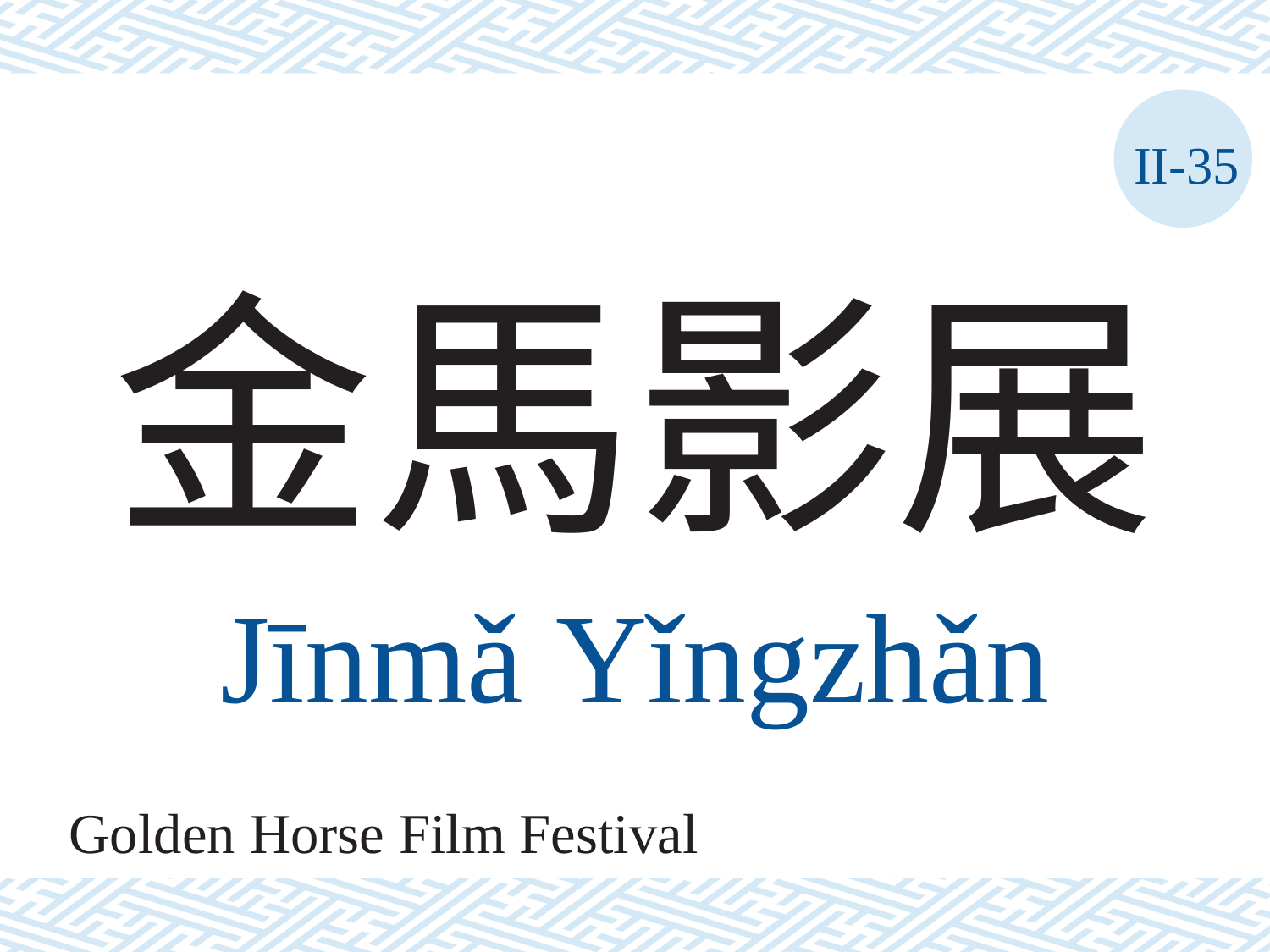

II-35
# 金馬影展
Jīnmǎ Yǐngzhǎn
Golden Horse Film Festival